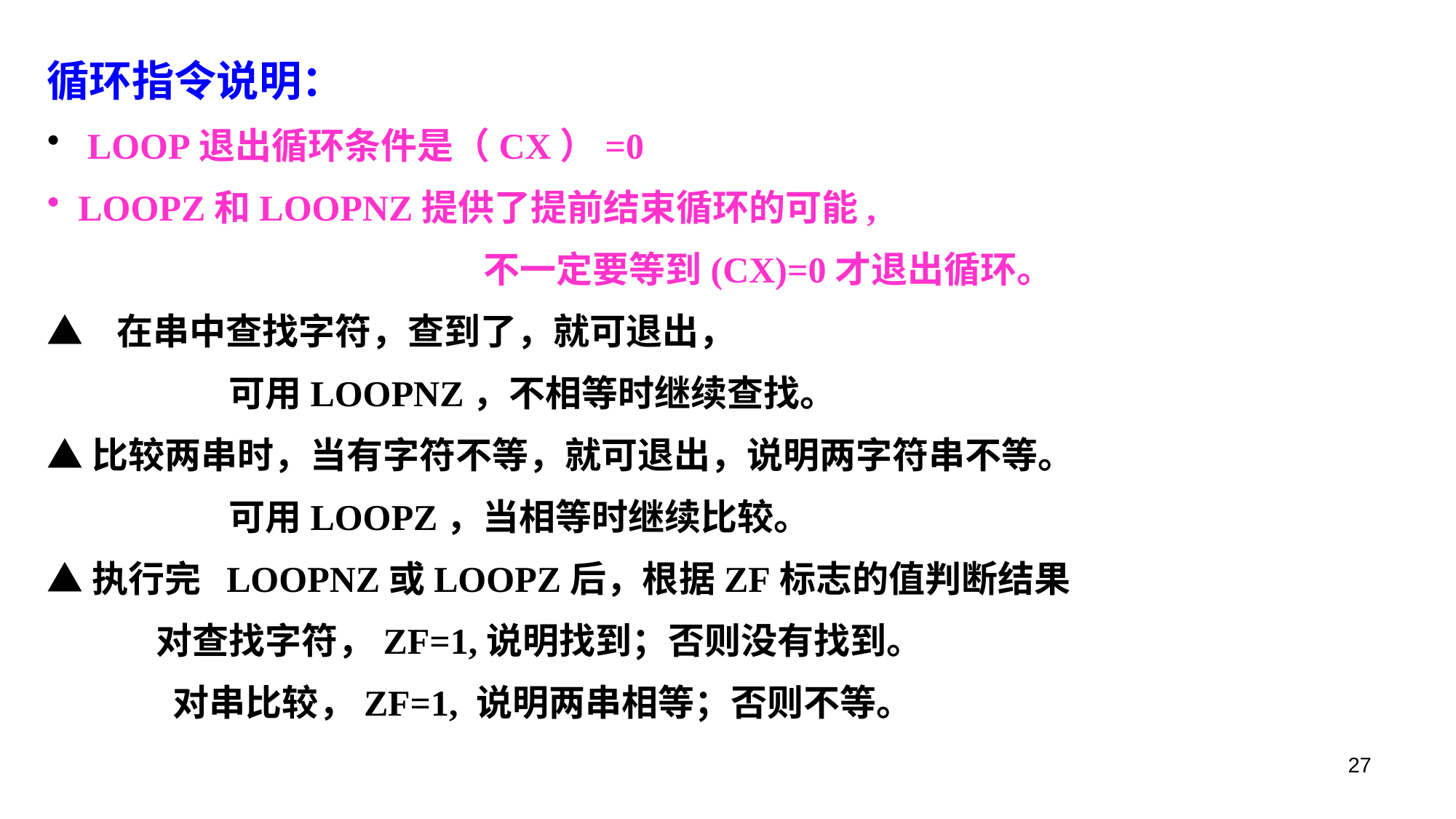

循环指令说明：
   LOOP退出循环条件是（CX）=0
  LOOPZ和LOOPNZ提供了提前结束循环的可能,
     	                		不一定要等到(CX)=0才退出循环。
▲   在串中查找字符，查到了，就可退出，
　　　　　可用LOOPNZ，不相等时继续查找。
▲比较两串时，当有字符不等，就可退出，说明两字符串不等。
　　　　　可用LOOPZ，当相等时继续比较。
▲执行完  LOOPNZ或LOOPZ后，根据ZF标志的值判断结果
	对查找字符，ZF=1,说明找到；否则没有找到。
   	 对串比较，ZF=1, 说明两串相等；否则不等。
27